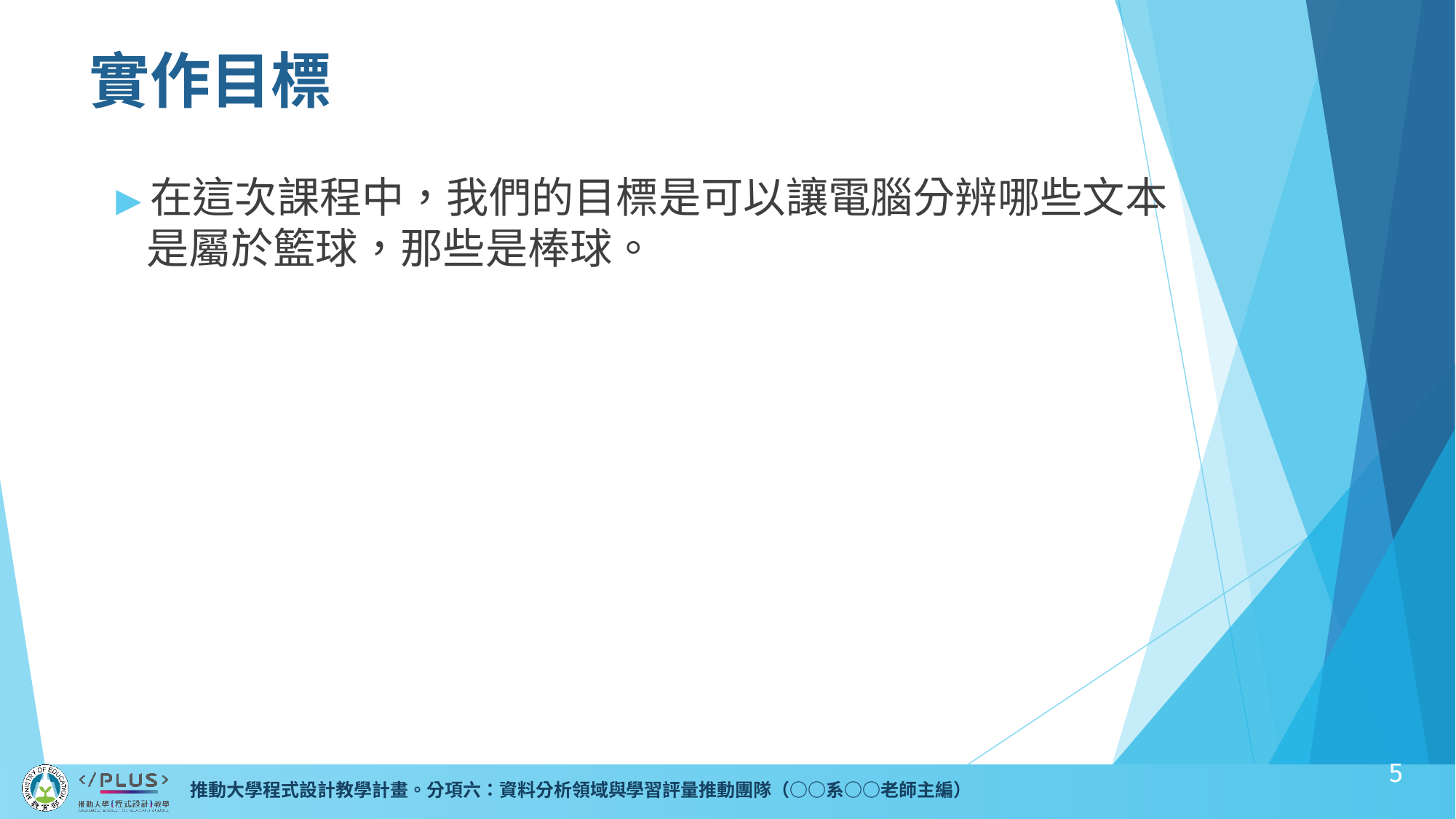

# 實作目標
在這次課程中，我們的目標是可以讓電腦分辨哪些文本是屬於籃球，那些是棒球。

5